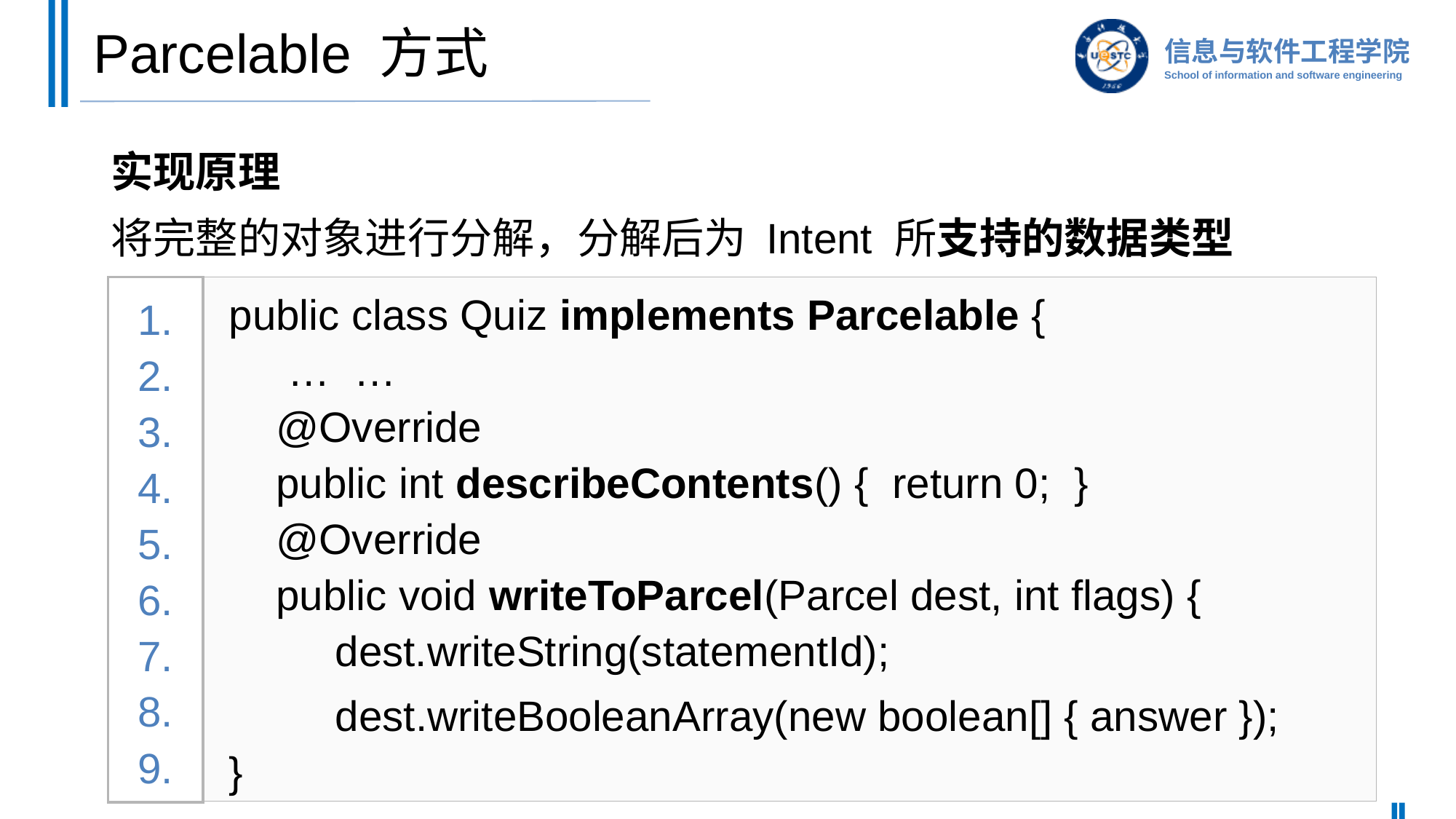

# Parcelable 方式
实现原理
将完整的对象进行分解，分解后为 Intent 所支持的数据类型
1.
2.
3.
4.
5.
6.
7.
8.
9.
public class Quiz implements Parcelable {
     …  …
    @Override
    public int describeContents() {  return 0;  }
    @Override
    public void writeToParcel(Parcel dest, int flags) {
         dest.writeString(statementId);
         dest.writeBooleanArray(new boolean[] { answer });
}
50